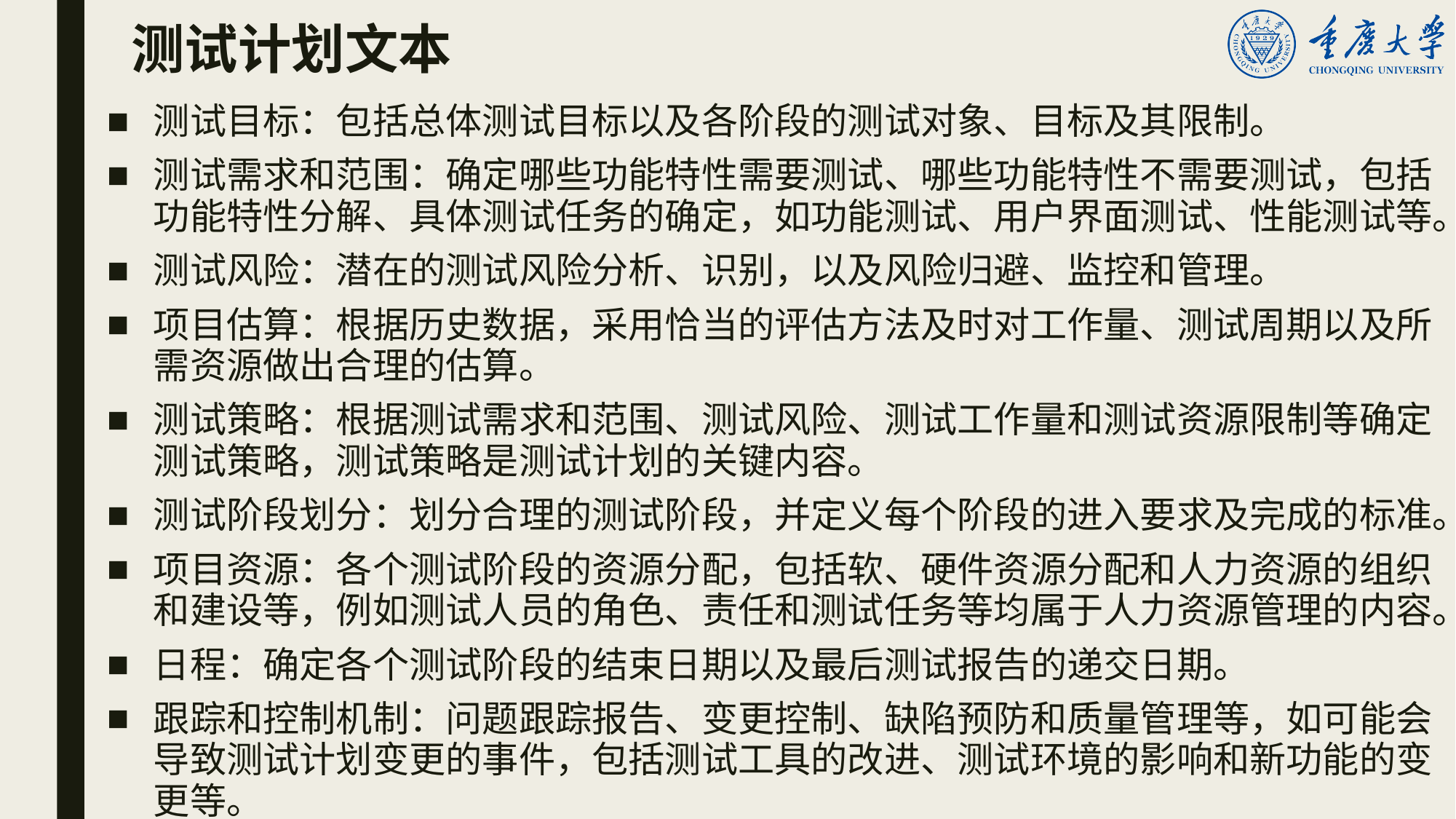

# 测试计划文本
测试目标：包括总体测试目标以及各阶段的测试对象、目标及其限制。
测试需求和范围：确定哪些功能特性需要测试、哪些功能特性不需要测试，包括功能特性分解、具体测试任务的确定，如功能测试、用户界面测试、性能测试等。
测试风险：潜在的测试风险分析、识别，以及风险归避、监控和管理。
项目估算：根据历史数据，采用恰当的评估方法及时对工作量、测试周期以及所需资源做出合理的估算。
测试策略：根据测试需求和范围、测试风险、测试工作量和测试资源限制等确定测试策略，测试策略是测试计划的关键内容。
测试阶段划分：划分合理的测试阶段，并定义每个阶段的进入要求及完成的标准。
项目资源：各个测试阶段的资源分配，包括软、硬件资源分配和人力资源的组织和建设等，例如测试人员的角色、责任和测试任务等均属于人力资源管理的内容。
日程：确定各个测试阶段的结束日期以及最后测试报告的递交日期。
跟踪和控制机制：问题跟踪报告、变更控制、缺陷预防和质量管理等，如可能会导致测试计划变更的事件，包括测试工具的改进、测试环境的影响和新功能的变更等。